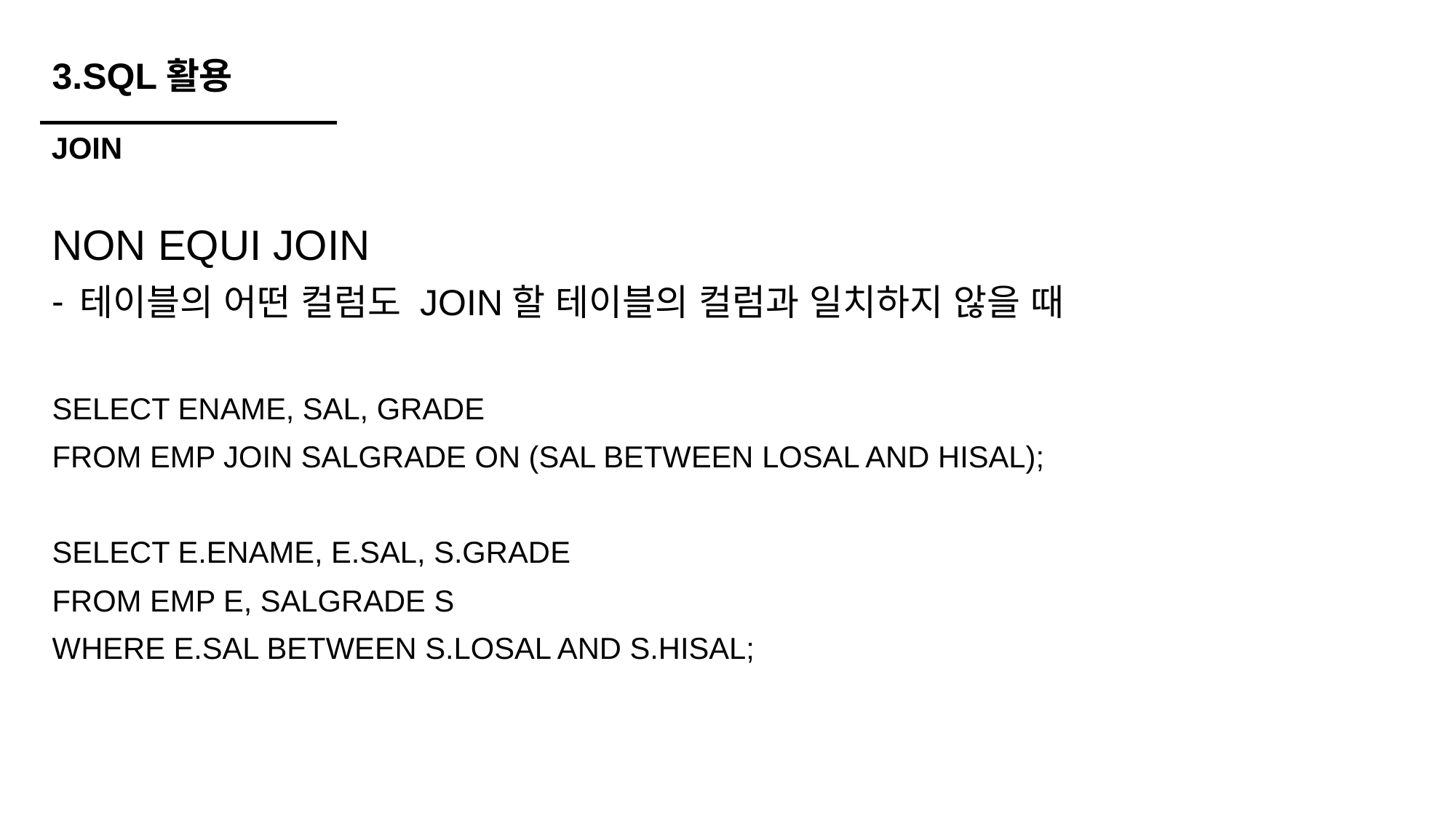

# 3.SQL활용
JOIN
NON EQUI JOIN
테이블의 어떤 컬럼도 JOIN할 테이블의 컬럼과 일치하지 않을 때

SELECT ENAME, SAL, GRADE
FROM EMP JOIN SALGRADE ON (SAL BETWEEN LOSAL AND HISAL);

SELECT E.ENAME, E.SAL, S.GRADE
FROM EMP E, SALGRADE S
WHERE E.SAL BETWEEN S.LOSAL AND S.HISAL;